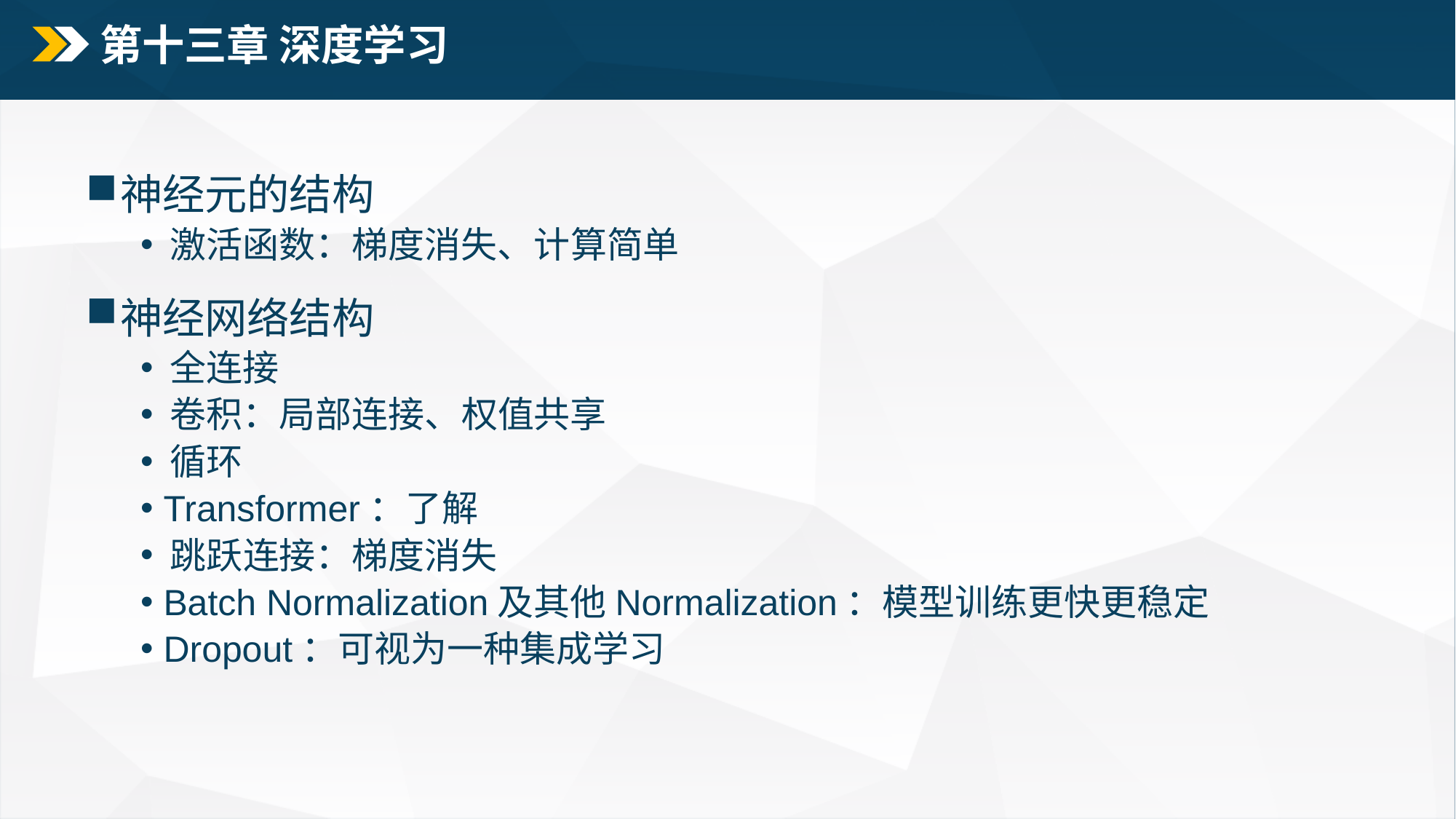

# 第十三章 深度学习
神经元的结构
 激活函数：梯度消失、计算简单
神经网络结构
 全连接
 卷积：局部连接、权值共享
 循环
 Transformer：了解
 跳跃连接：梯度消失
 Batch Normalization及其他Normalization：模型训练更快更稳定
 Dropout：可视为一种集成学习